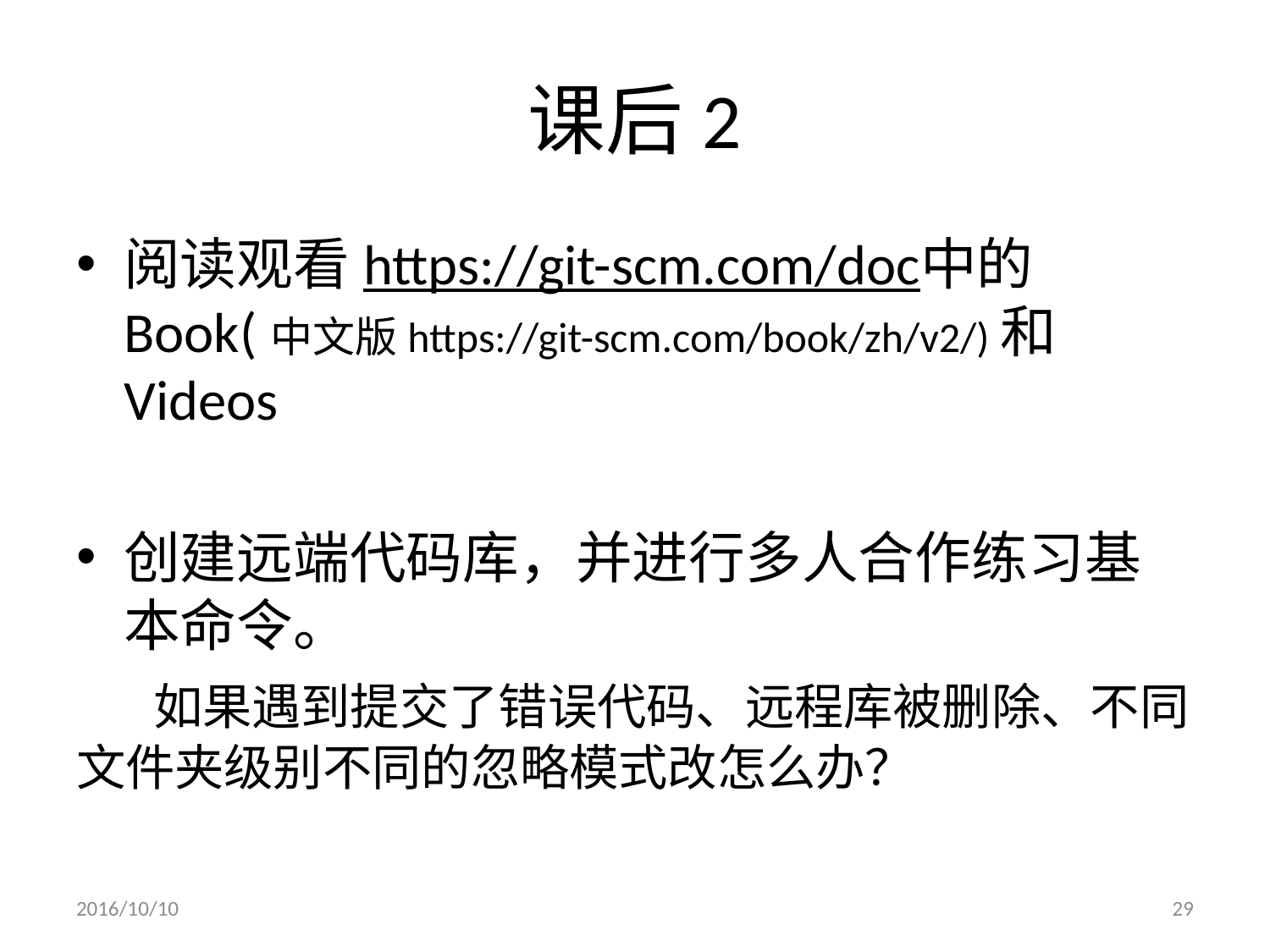

# 课后2
阅读观看https://git-scm.com/doc中的Book(中文版https://git-scm.com/book/zh/v2/)和Videos

创建远端代码库，并进行多人合作练习基本命令。
     如果遇到提交了错误代码、远程库被删除、不同文件夹级别不同的忽略模式改怎么办？
2016/10/10
29